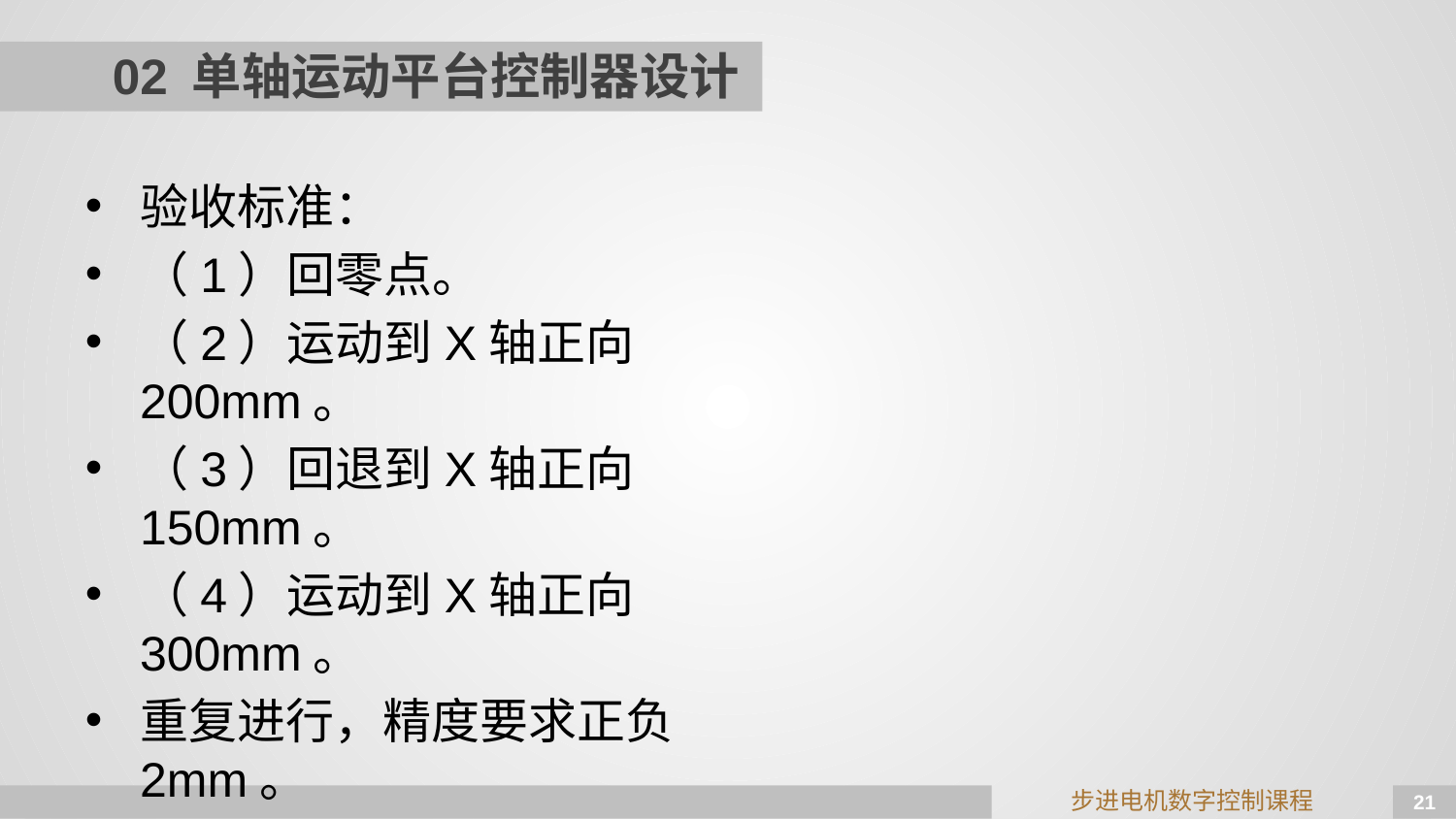

# 02 单轴运动平台控制器设计
验收标准：
（1）回零点。
（2）运动到X轴正向200mm。
（3）回退到X轴正向150mm。
（4）运动到X轴正向300mm。
重复进行，精度要求正负2mm。
每一次循环要求在15秒内完成。
加分项根据实际情况验收。